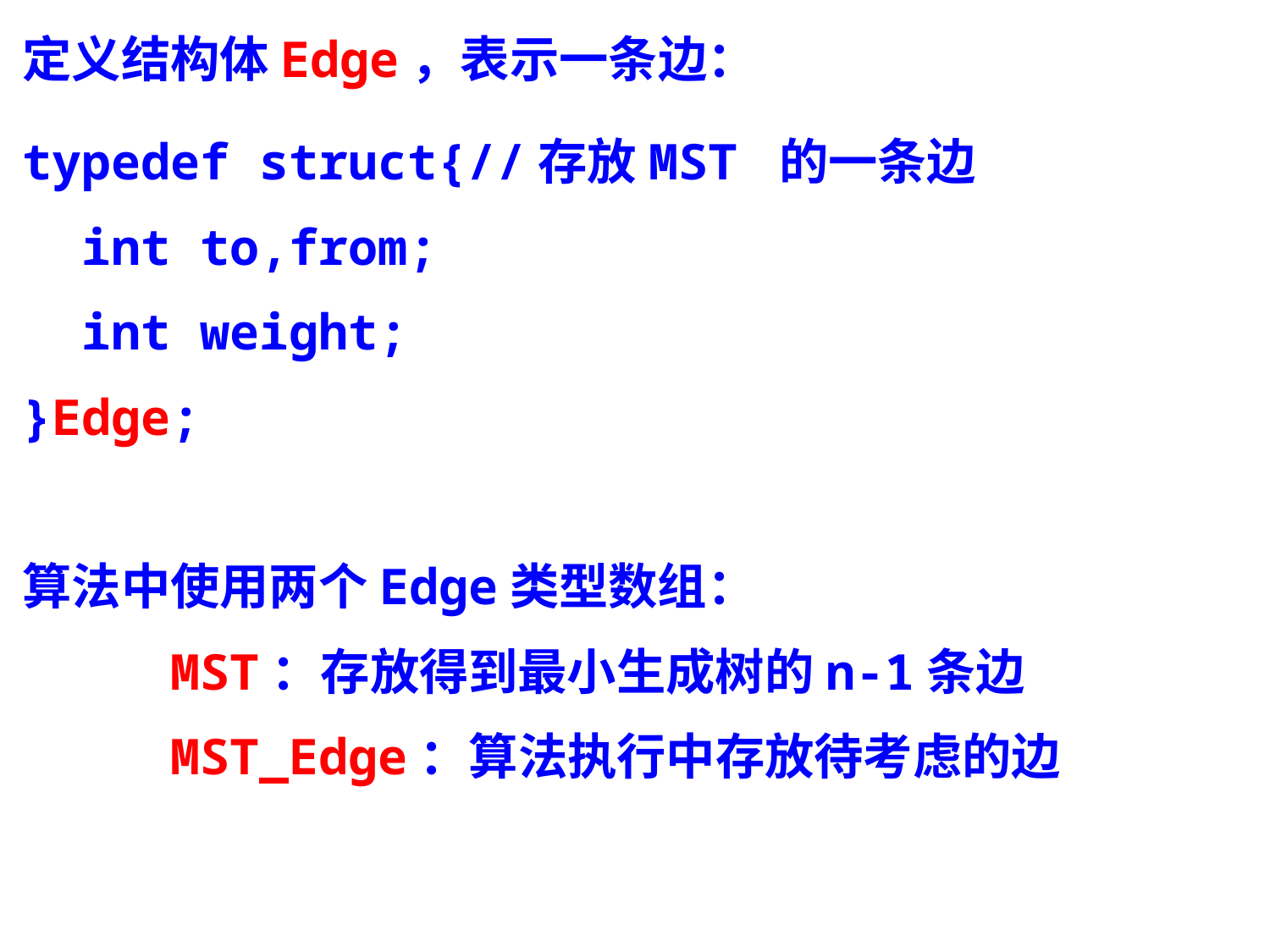

定义结构体Edge，表示一条边：
typedef struct{//存放MST 的一条边
  int to,from;
  int weight;
}Edge;

算法中使用两个Edge类型数组：
     MST：存放得到最小生成树的n-1条边
     MST_Edge：算法执行中存放待考虑的边